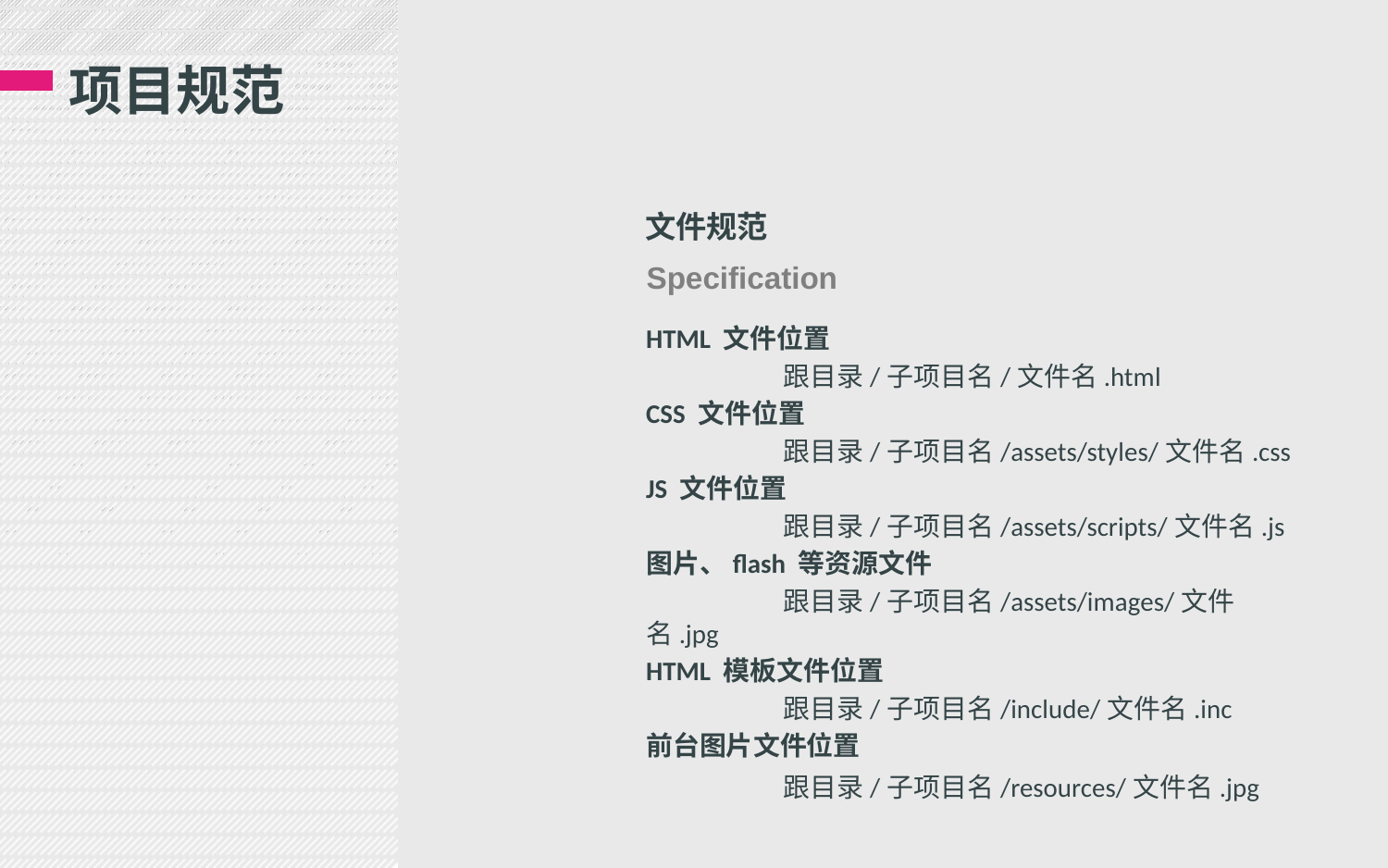

# 项目规范
文件规范
Specification
HTML 文件位置
	跟目录/子项目名/文件名.html
CSS 文件位置
	跟目录/子项目名/assets/styles/文件名.css
JS 文件位置
	跟目录/子项目名/assets/scripts/文件名.js
图片、flash 等资源文件
	跟目录/子项目名/assets/images/文件名.jpg
HTML 模板文件位置
	跟目录/子项目名/include/文件名.inc
前台图片文件位置
	跟目录/子项目名/resources/文件名.jpg